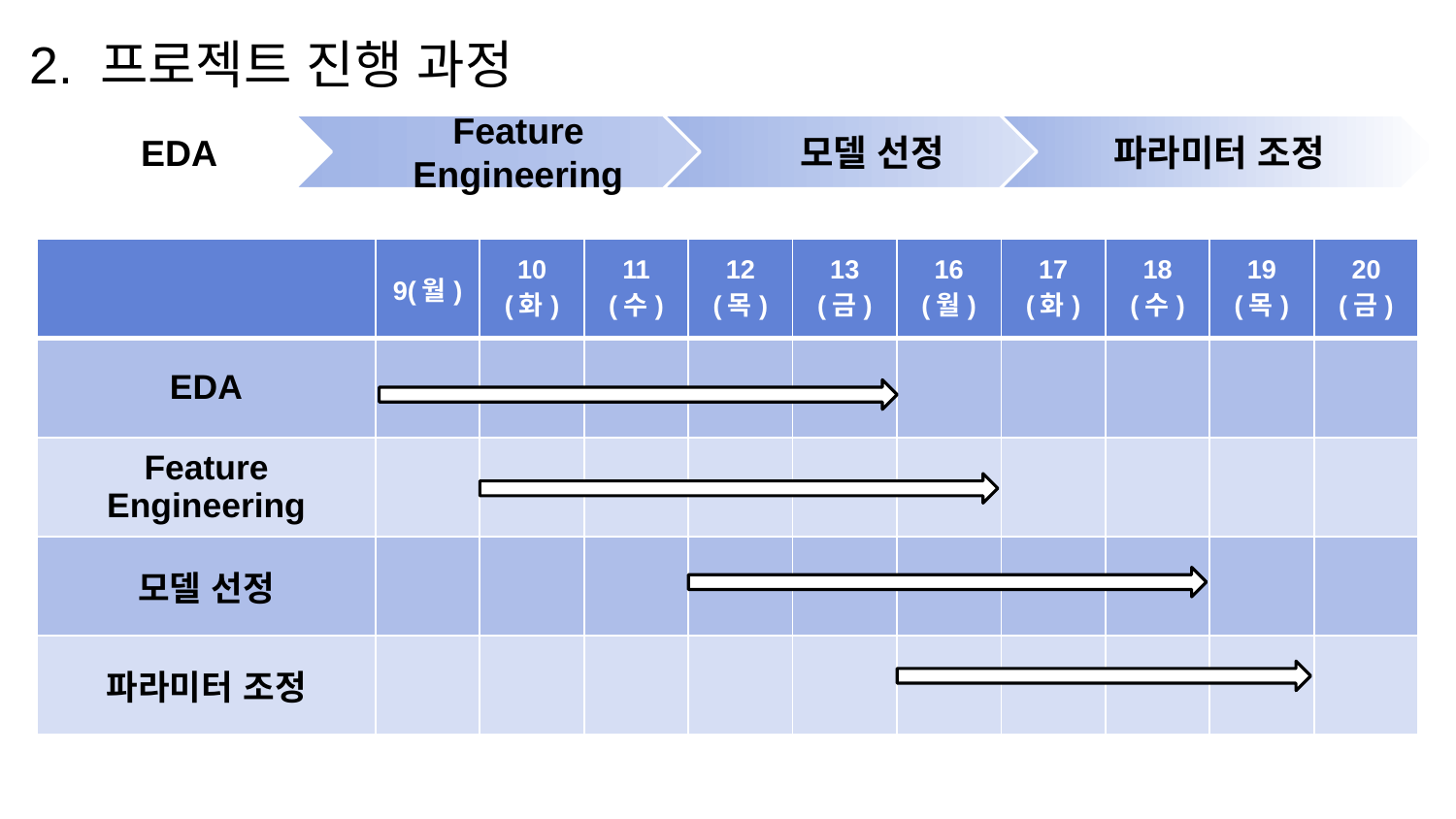

# 2. 프로젝트 진행 과정
EDA
Feature
Engineering
모델 선정
파라미터 조정
|  | 9(월) | 10(화) | 11(수) | 12(목) | 13(금) | 16(월) | 17(화) | 18(수) | 19(목) | 20(금) |
| --- | --- | --- | --- | --- | --- | --- | --- | --- | --- | --- |
| EDA |  |  |  |  |  |  |  |  |  |  |
| Feature Engineering |  |  |  |  |  |  |  |  |  |  |
| 모델 선정 |  |  |  |  |  |  |  |  |  |  |
| 파라미터 조정 |  |  |  |  |  |  |  |  |  |  |